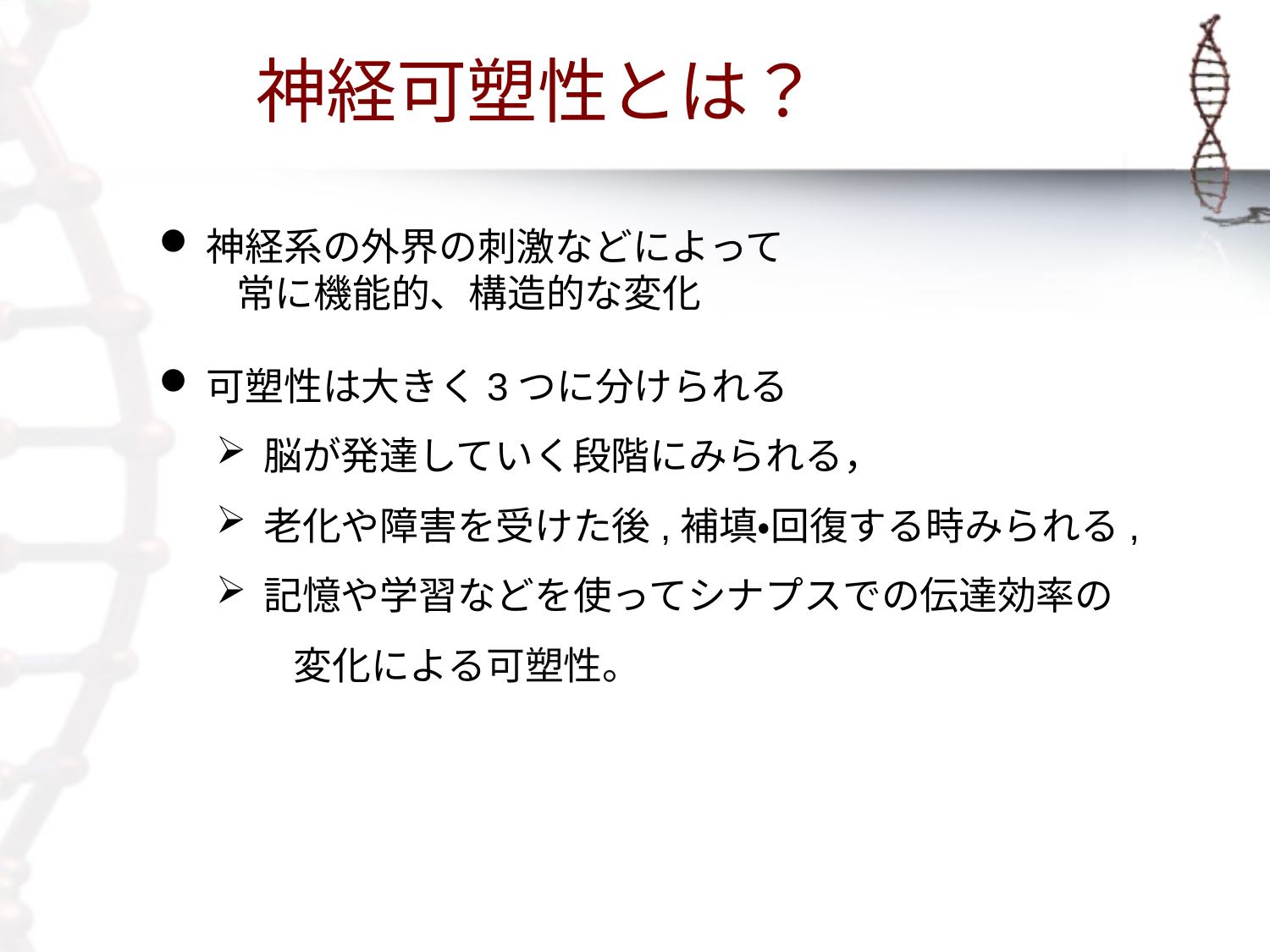

# 神経可塑性とは？
神経系の外界の刺激などによって
　　常に機能的、構造的な変化

可塑性は大きく3つに分けられる
脳が発達していく段階にみられる，
老化や障害を受けた後,補填・回復する時みられる,
記憶や学習などを使ってシナプスでの伝達効率の
　　変化による可塑性。